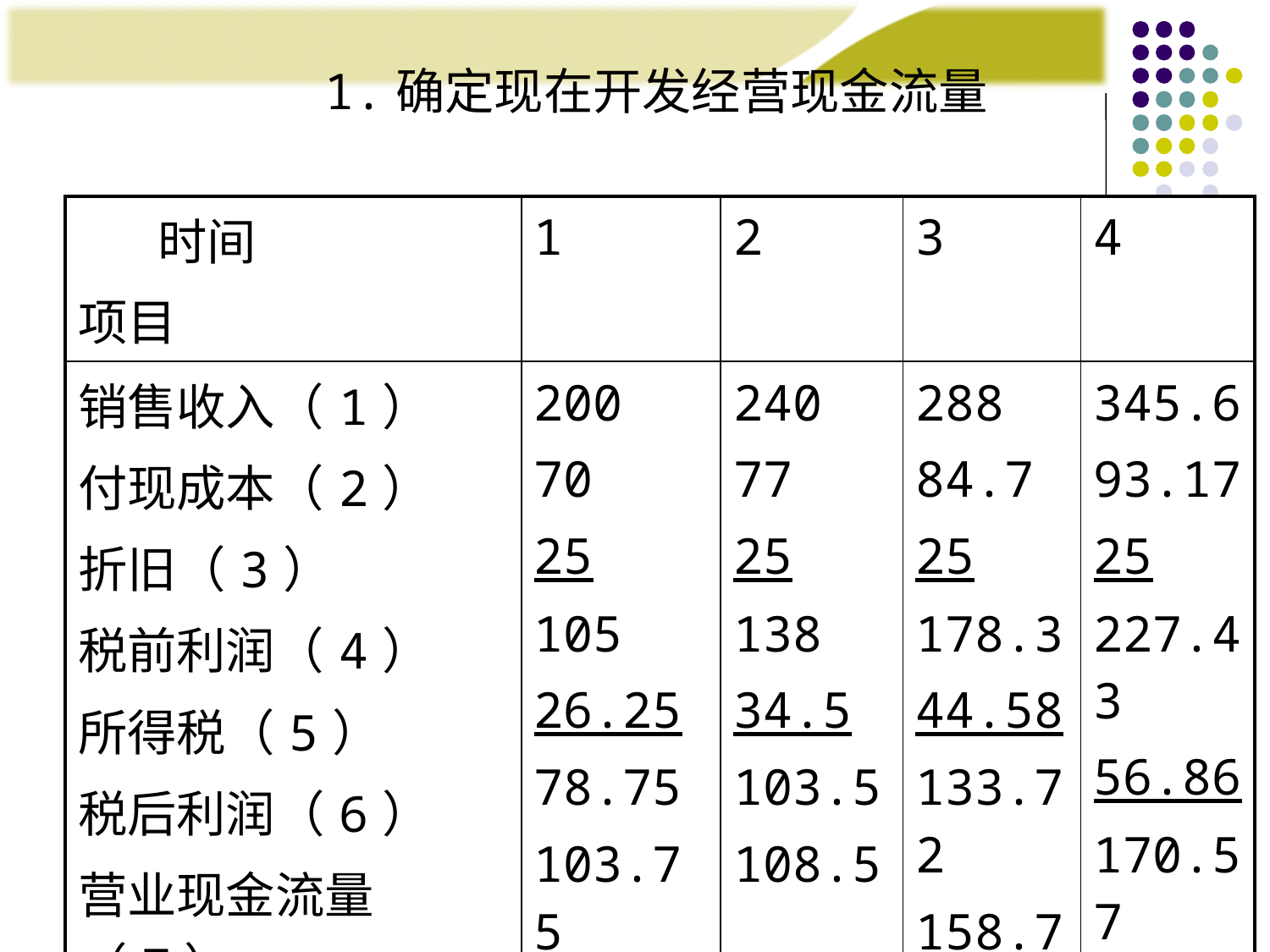

1.确定现在开发经营现金流量
| 时间 项目 | 1 | 2 | 3 | 4 |
| --- | --- | --- | --- | --- |
| 销售收入（1） 付现成本（2） 折旧（3） 税前利润（4） 所得税（5） 税后利润（6） 营业现金流量（7） | 200 70 25 105 26.25 78.75 103.75 | 240 77 25 138 34.5 103.5 108.5 | 288 84.7 25 178.3 44.58 133.72 158.72 | 345.6 93.17 25 227.43 56.86 170.57 195.57 |